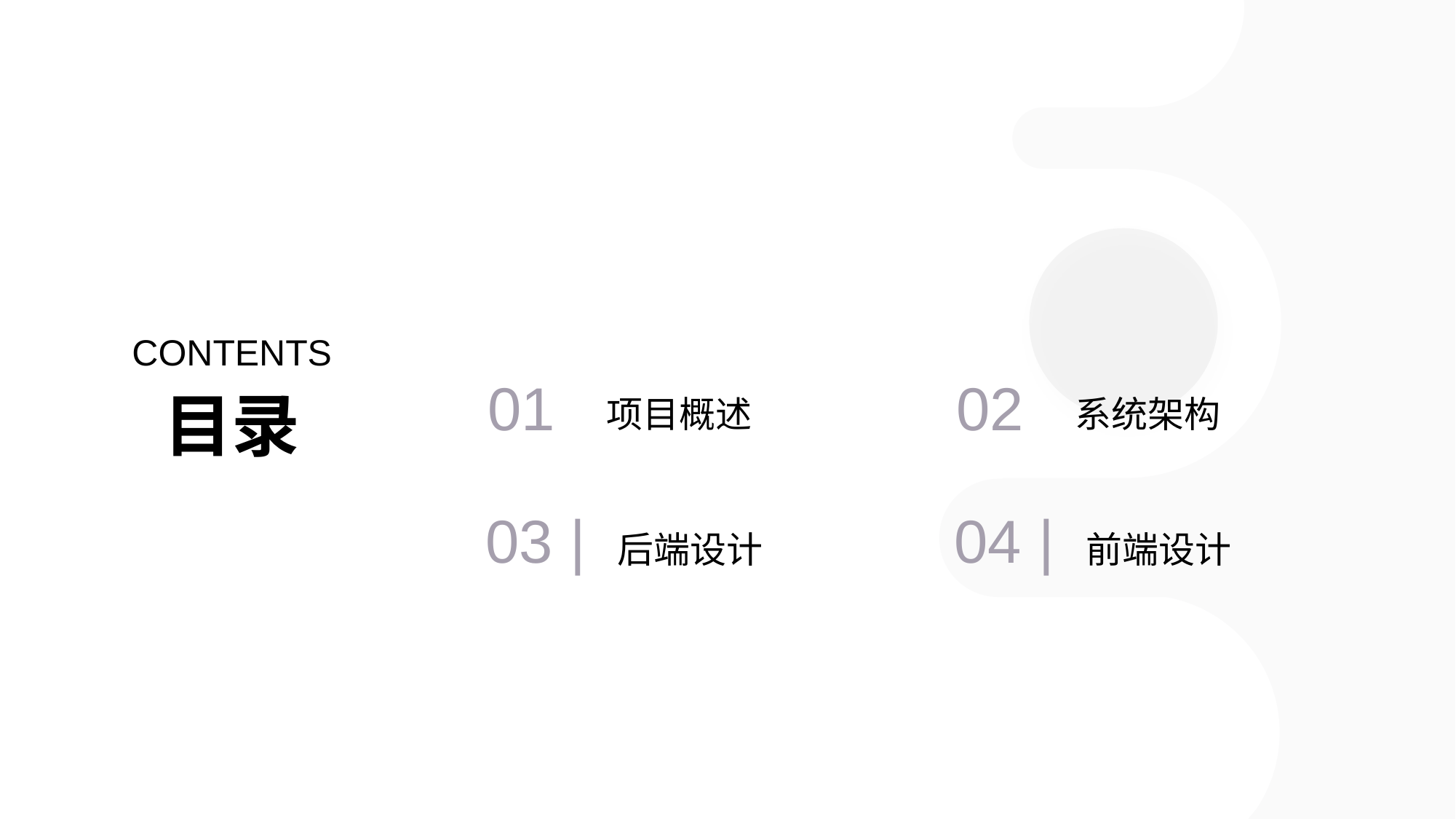

CONTENTS
项目概述
系统架构

01
02
目录
03 | 后端设计
04 | 前端设计